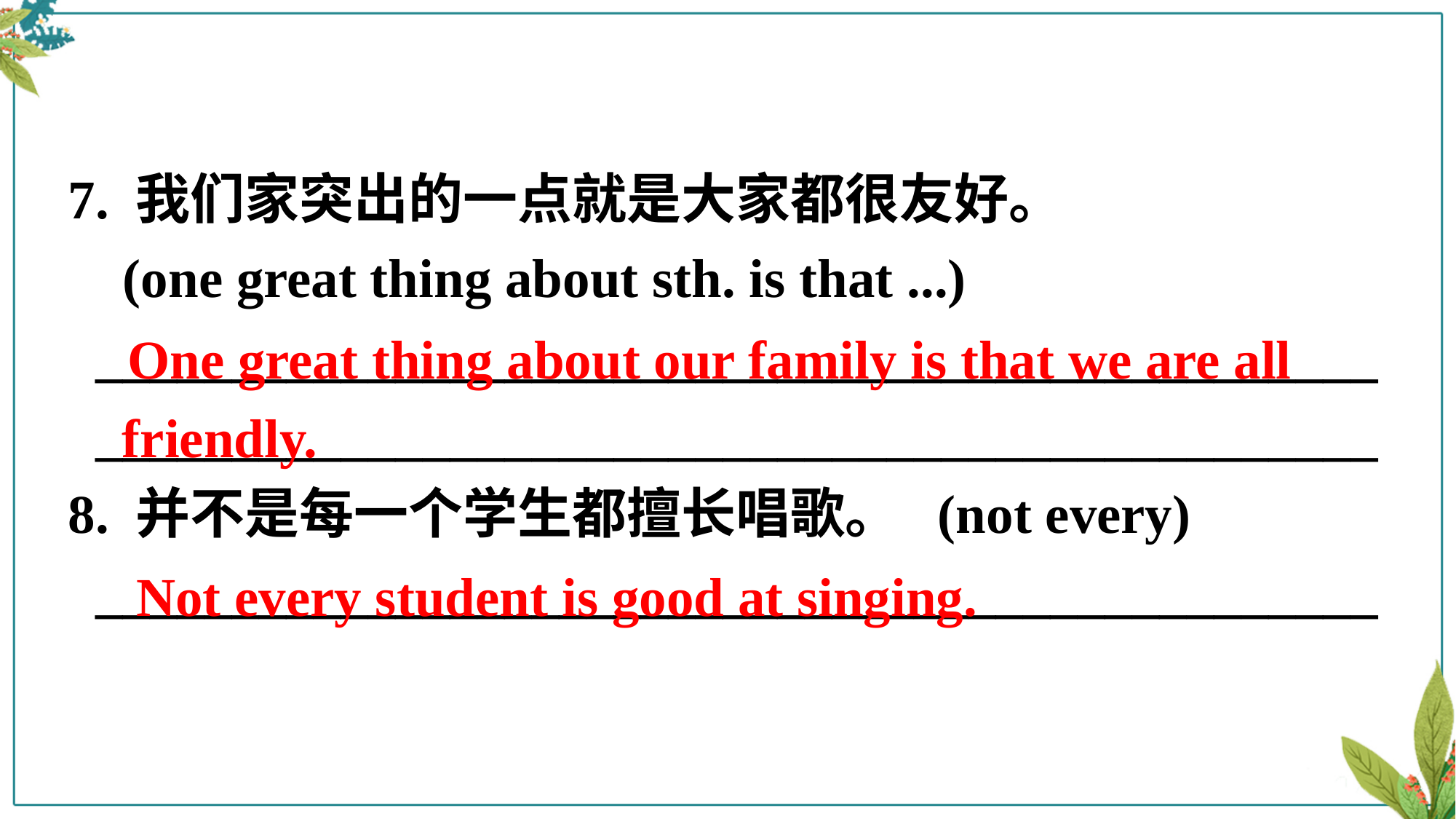

7. 我们家突出的一点就是大家都很友好。
    (one great thing about sth. is that ...)
  _______________________________________________
  _______________________________________________
8. 并不是每一个学生都擅长唱歌。  (not every)
  _______________________________________________
  One great thing about our family is that we are all   friendly.
Not every student is good at singing.